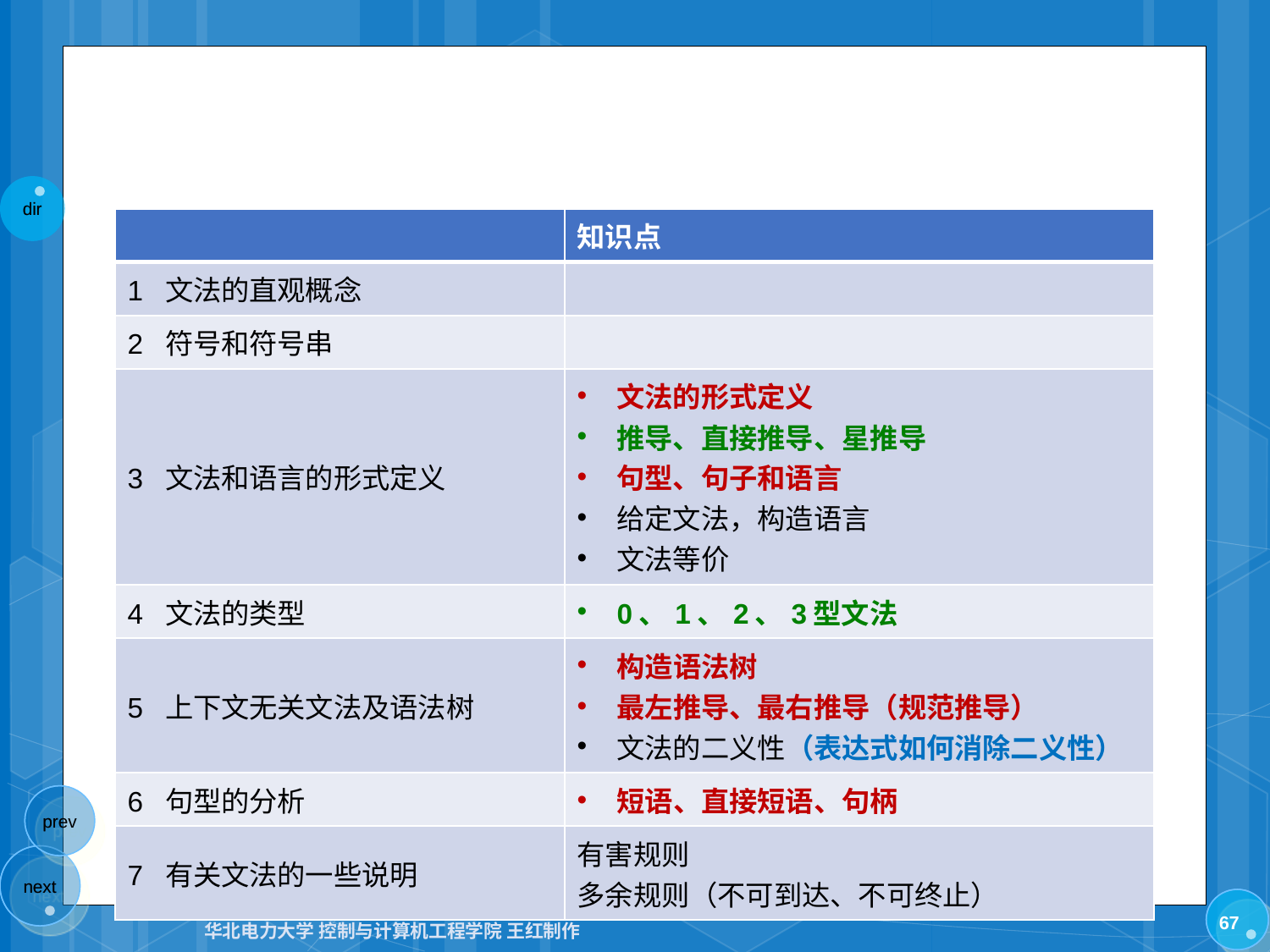

#
|  | 知识点 |
| --- | --- |
| 1 文法的直观概念 |  |
| 2 符号和符号串 |  |
| 3 文法和语言的形式定义 | 文法的形式定义 推导、直接推导、星推导 句型、句子和语言 给定文法，构造语言 文法等价 |
| 4 文法的类型 | 0、1、2、3型文法 |
| 5 上下文无关文法及语法树 | 构造语法树 最左推导、最右推导（规范推导） 文法的二义性（表达式如何消除二义性） |
| 6 句型的分析 | 短语、直接短语、句柄 |
| 7 有关文法的一些说明 | 有害规则 多余规则（不可到达、不可终止） |
67
华北电力大学 控制与计算机工程学院 王红制作